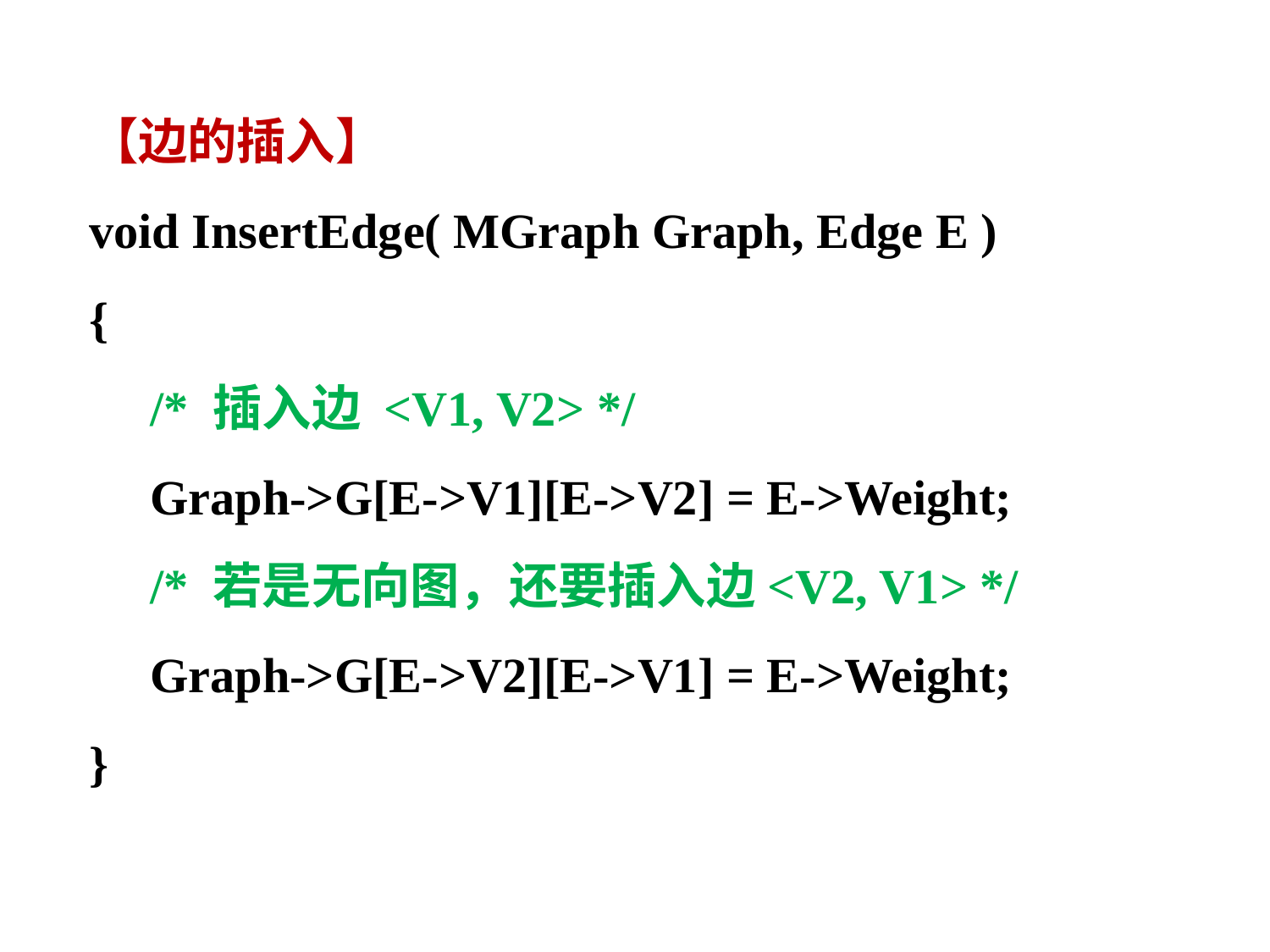

【边的插入】
void InsertEdge( MGraph Graph, Edge E )
{
     /* 插入边 <V1, V2> */
     Graph->G[E->V1][E->V2] = E->Weight;
     /* 若是无向图，还要插入边<V2, V1> */
     Graph->G[E->V2][E->V1] = E->Weight;
}